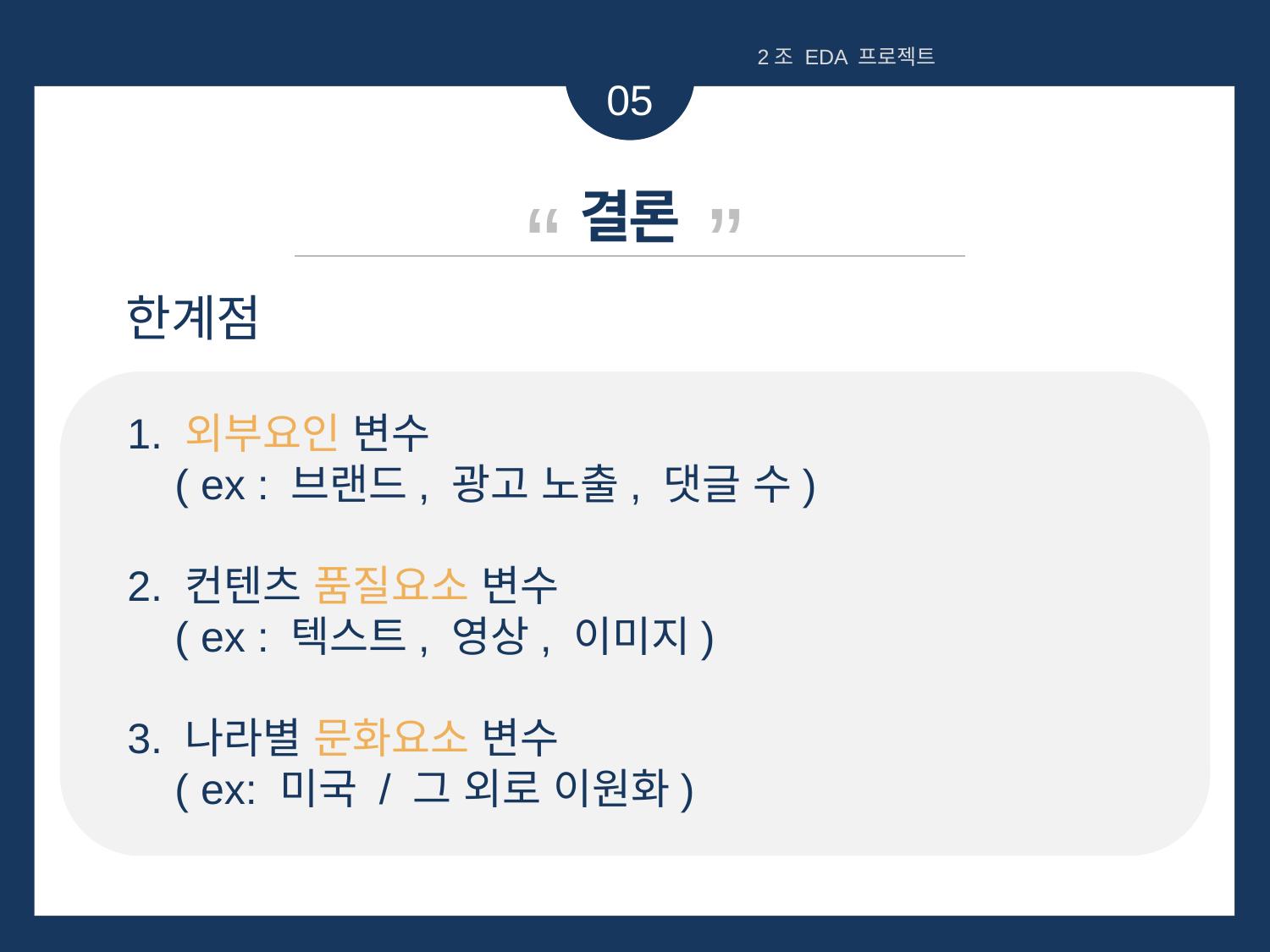

2조 EDA 프로젝트
05

“     ”
결론
한계점

1. 외부요인 변수
    ( ex : 브랜드, 광고 노출, 댓글 수)

2. 컨텐츠 품질요소 변수
    ( ex : 텍스트, 영상, 이미지)

3. 나라별 문화요소 변수
    ( ex: 미국 / 그 외로 이원화)